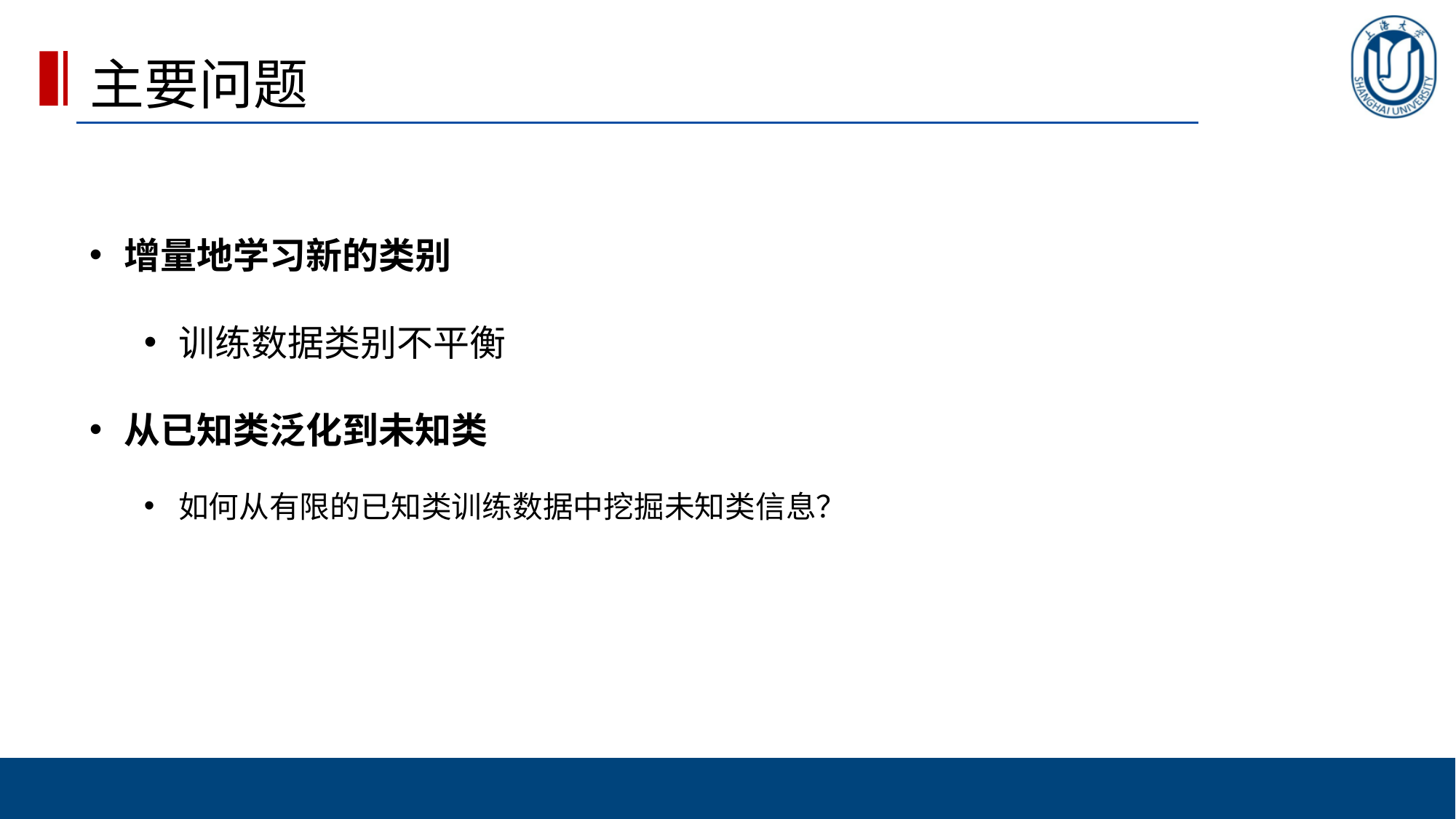

# 主要问题
增量地学习新的类别
训练数据类别不平衡
从已知类泛化到未知类
如何从有限的已知类训练数据中挖掘未知类信息？
11